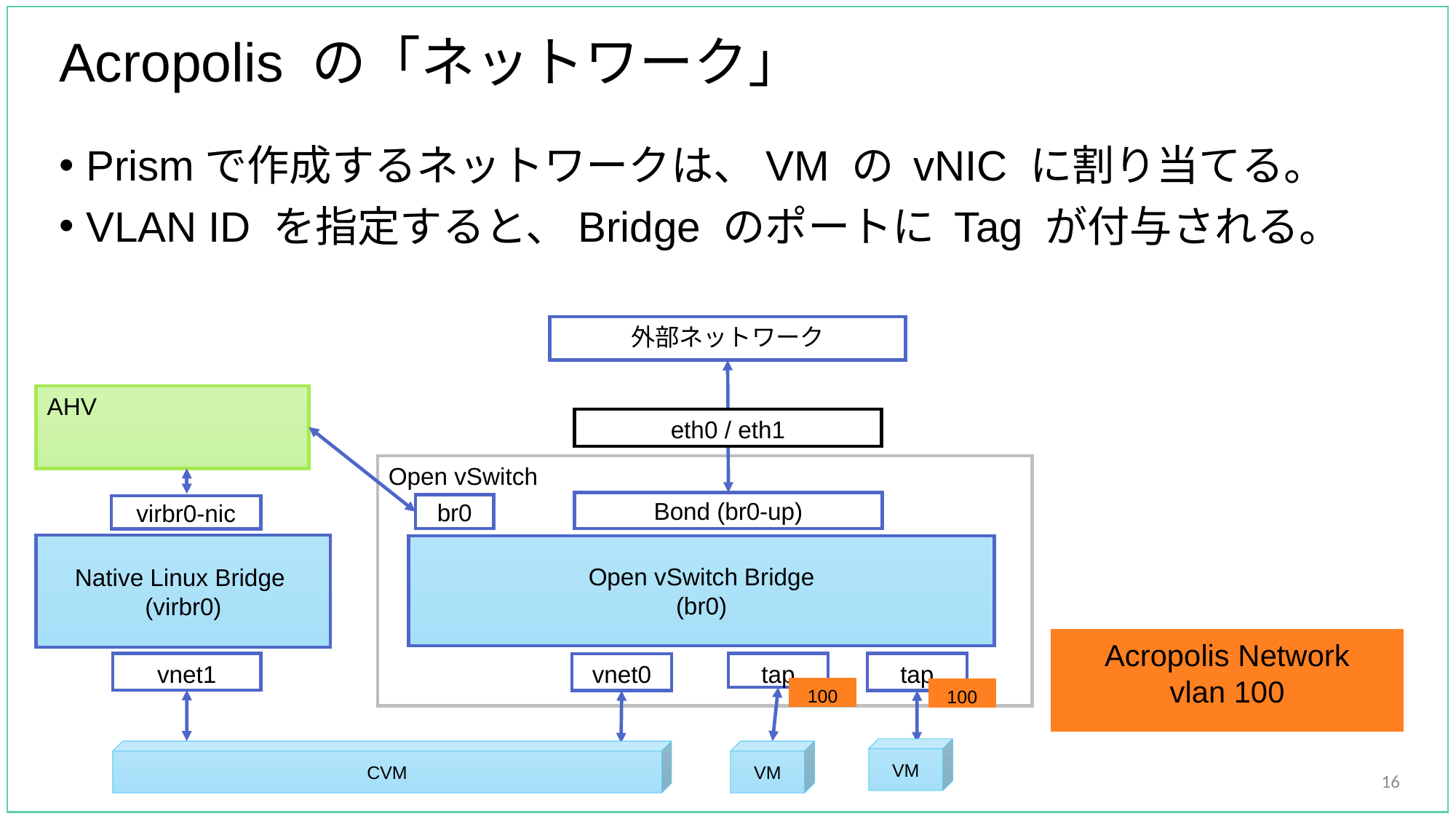

# Acropolis の「ネットワーク」
Prismで作成するネットワークは、VM の vNIC に割り当てる。
VLAN ID を指定すると、Bridge のポートに Tag が付与される。
外部ネットワーク
AHV
eth0 / eth1
Open vSwitch
Bond (br0-up)
br0
virbr0-nic
Native Linux Bridge
(virbr0)
Open vSwitch Bridge
(br0)
Acropolis Network
vlan 100
vnet1
tap
tap
vnet0
100
100
VM
CVM
VM
16